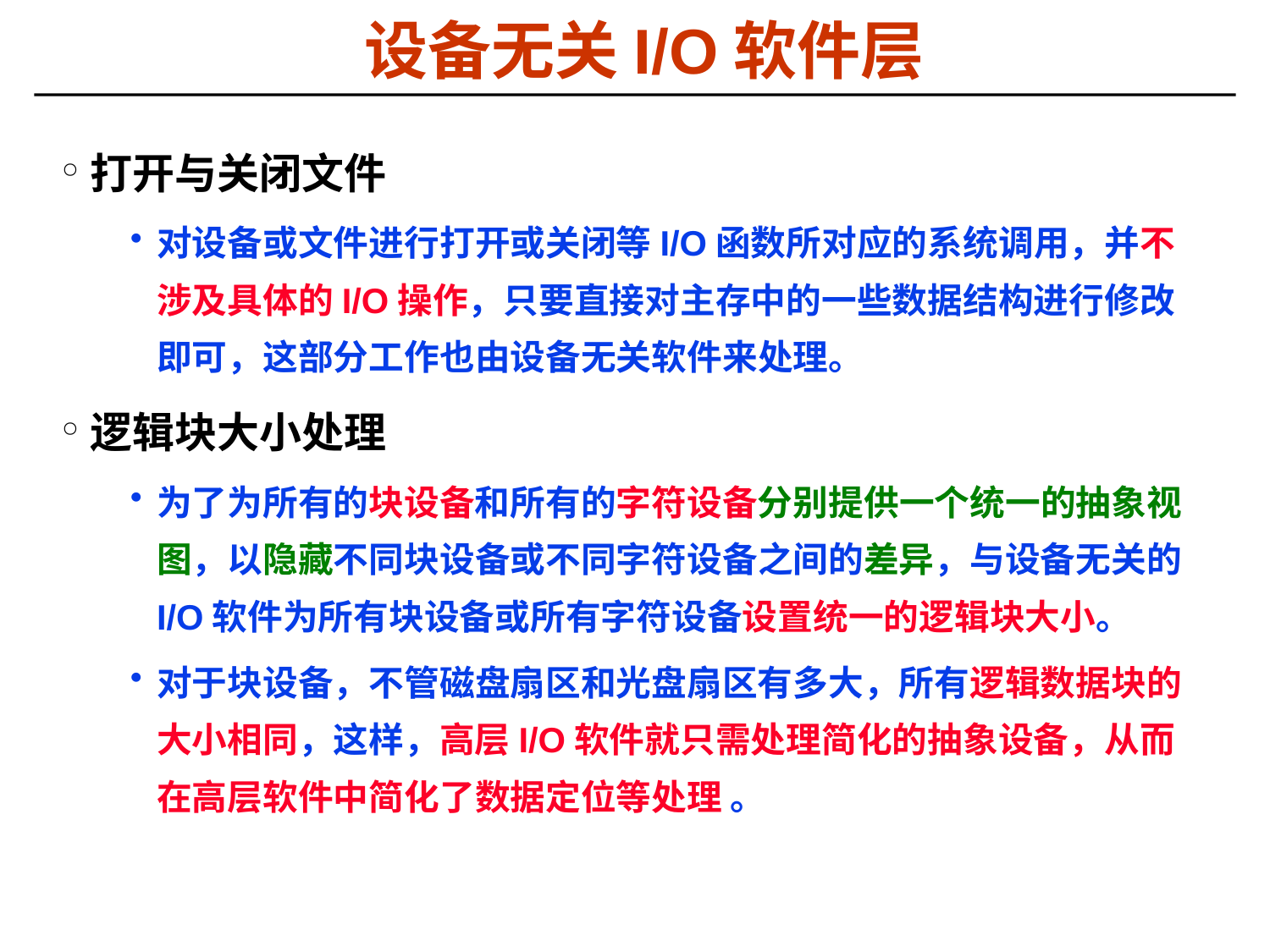

# 设备无关I/O软件层
打开与关闭文件
对设备或文件进行打开或关闭等I/O函数所对应的系统调用，并不涉及具体的I/O操作，只要直接对主存中的一些数据结构进行修改即可，这部分工作也由设备无关软件来处理。
逻辑块大小处理
为了为所有的块设备和所有的字符设备分别提供一个统一的抽象视图，以隐藏不同块设备或不同字符设备之间的差异，与设备无关的I/O软件为所有块设备或所有字符设备设置统一的逻辑块大小。
对于块设备，不管磁盘扇区和光盘扇区有多大，所有逻辑数据块的大小相同，这样，高层I/O软件就只需处理简化的抽象设备，从而在高层软件中简化了数据定位等处理 。